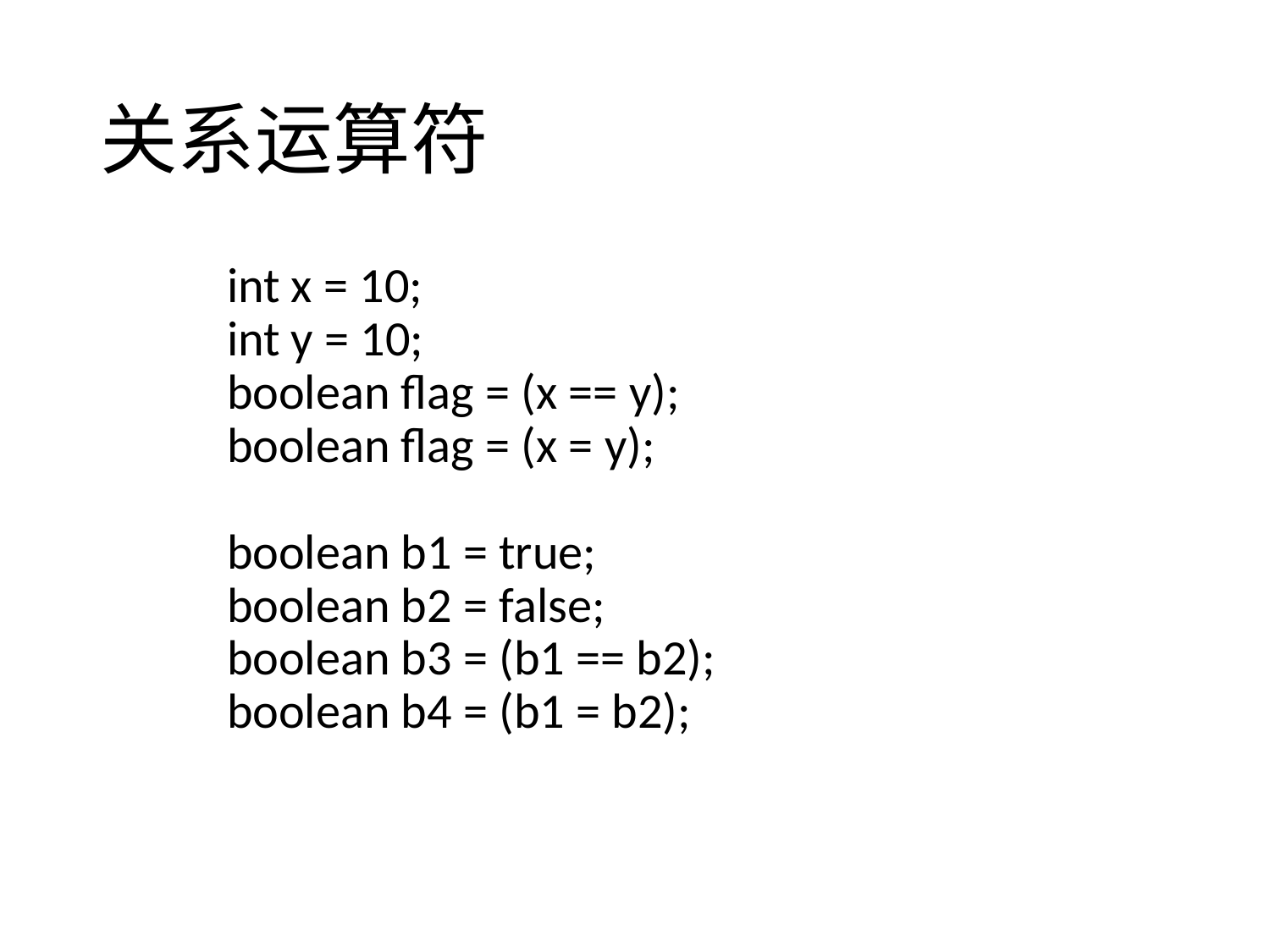

# 关系运算符
	int x = 10;
	int y = 10;
	boolean flag = (x == y);
	boolean flag = (x = y);

	boolean b1 = true;
	boolean b2 = false;
	boolean b3 = (b1 == b2);
	boolean b4 = (b1 = b2);